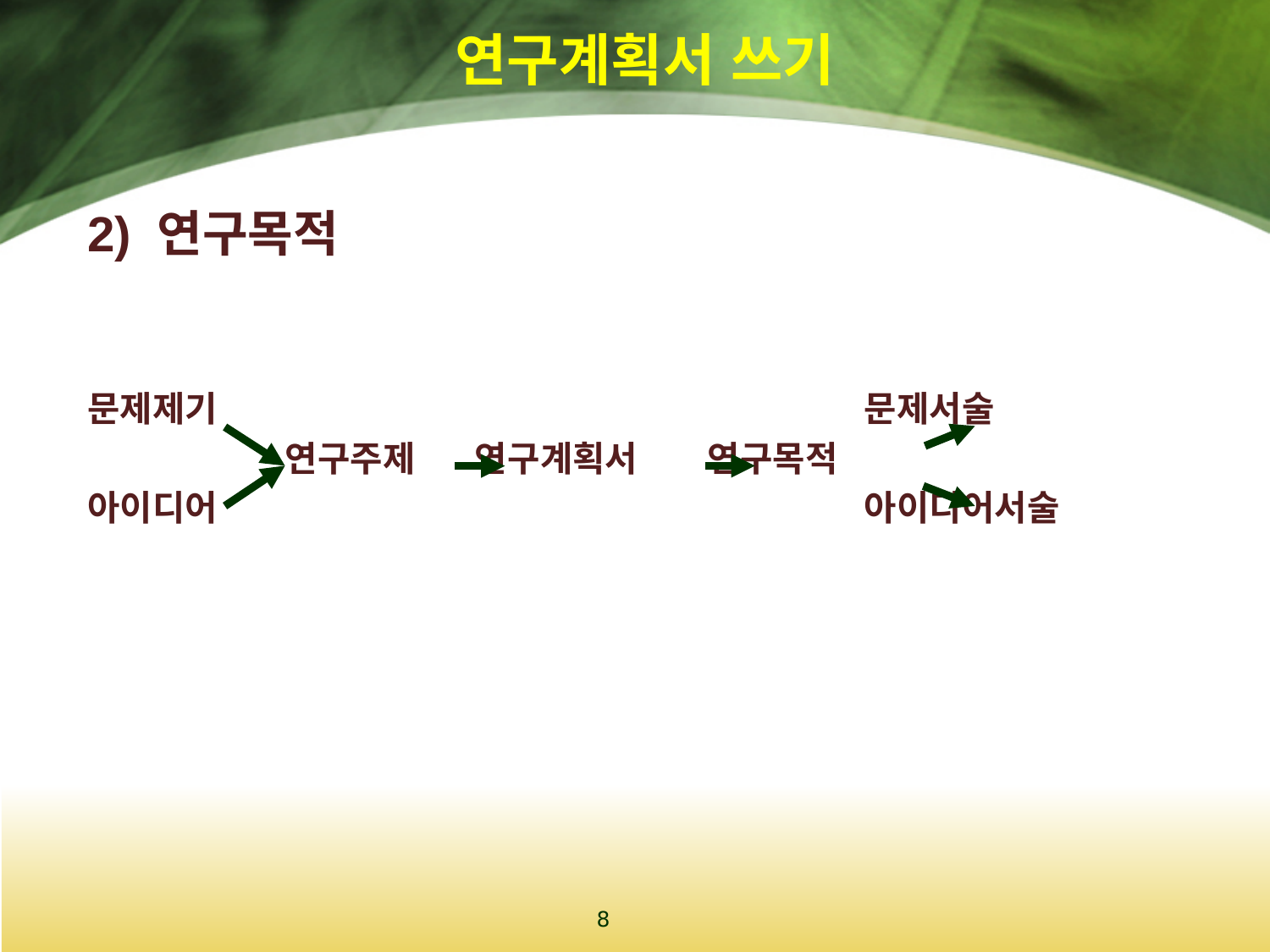

# 연구계획서 쓰기
2) 연구목적

문제제기                                                                 문제서술
                   연구주제      연구계획서       연구목적
아이디어                                                                 아이디어서술
8